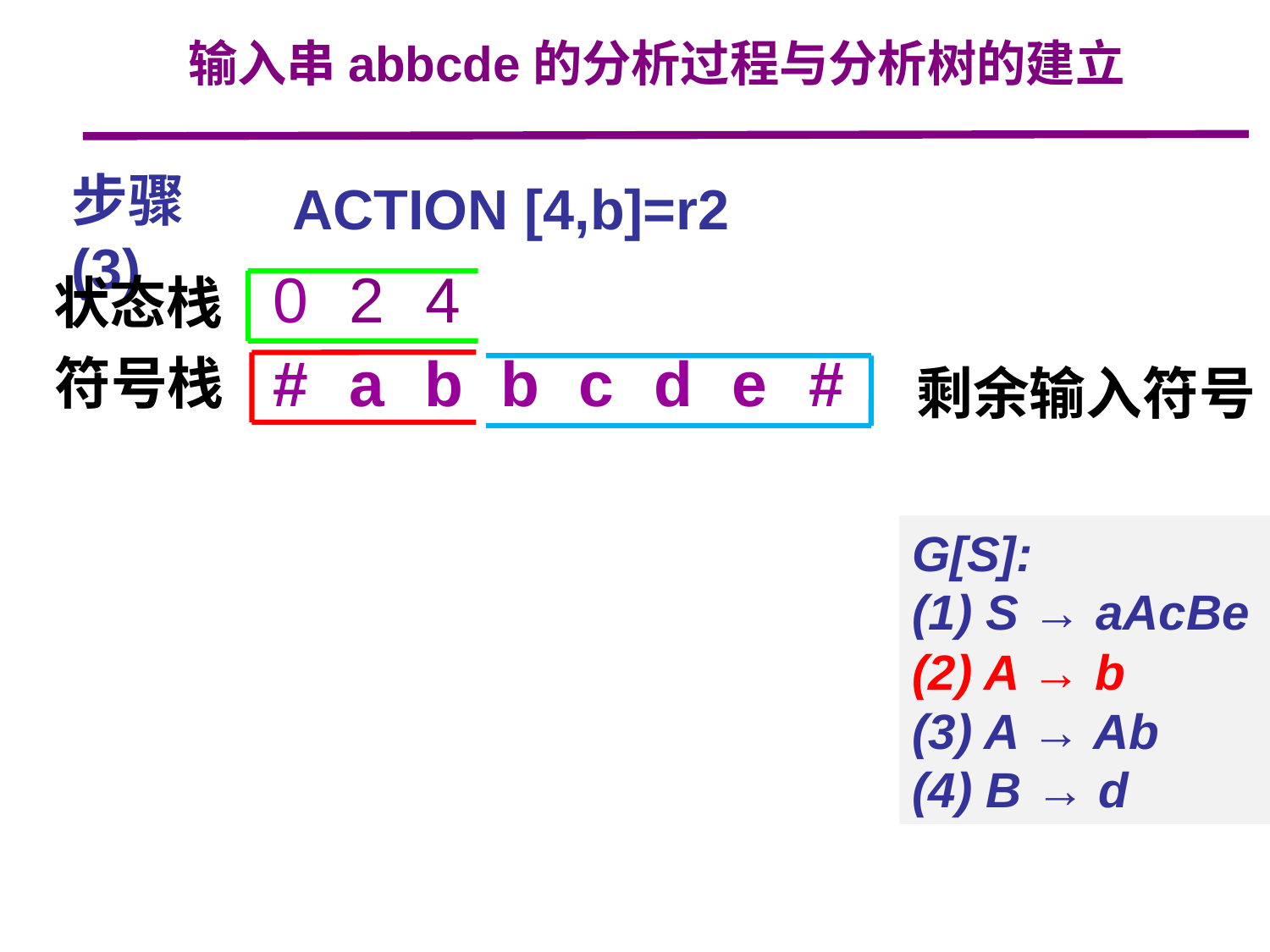

输入串abbcde的分析过程与分析树的建立
步骤(3)
ACTION [4,b]=r2

| 0 | 2 | 4 |  |  |  |  |  |
| --- | --- | --- | --- | --- | --- | --- | --- |
| # | a | b | b | c | d | e | # |
状态栈

符号栈
剩余输入符号
G[S]:
(1) S → aAcBe
(2) A → b
(3) A → Ab
(4) B → d